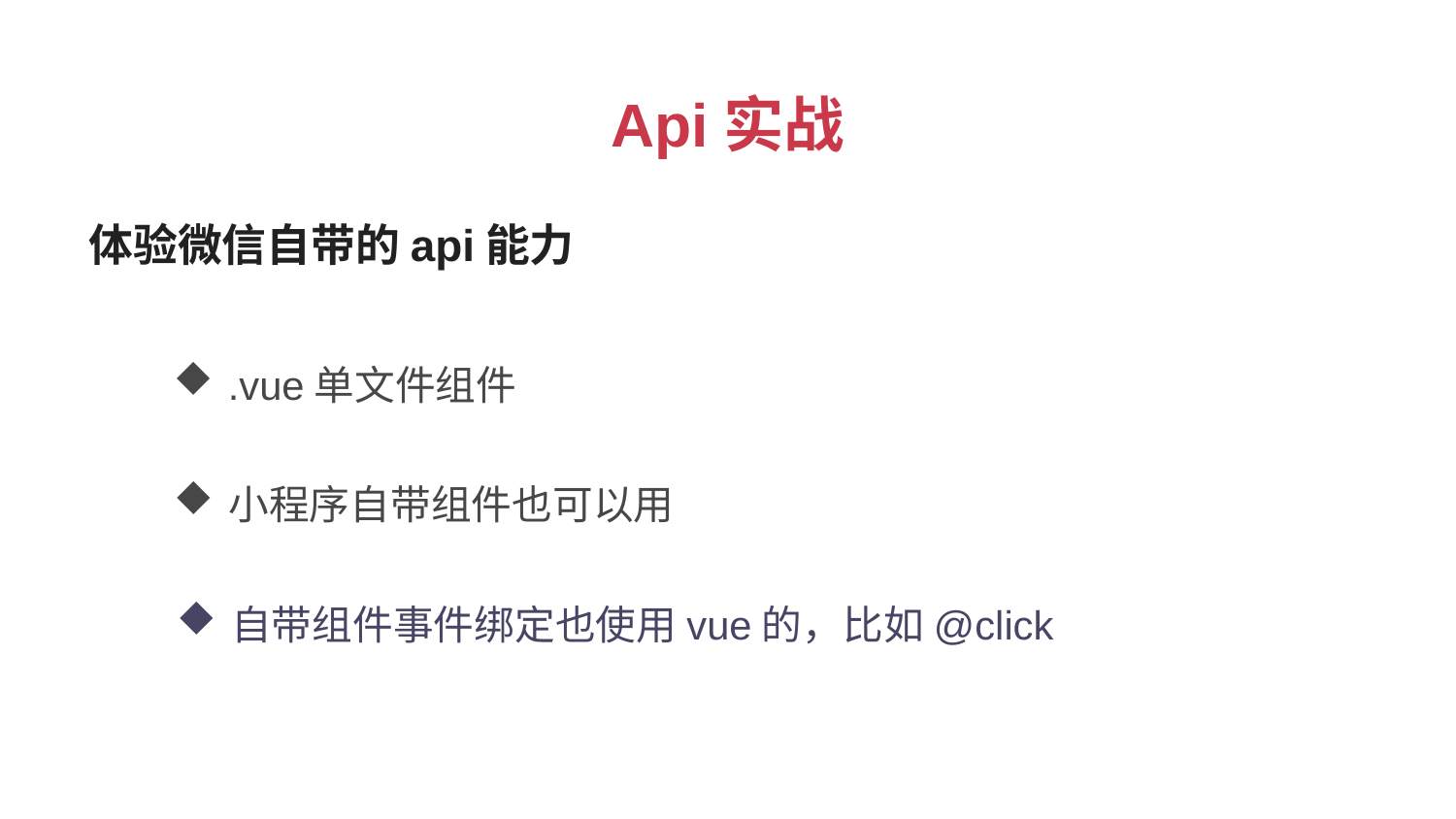

Api实战
体验微信自带的api能力
.vue单文件组件
小程序自带组件也可以用
自带组件事件绑定也使用vue的，比如@click